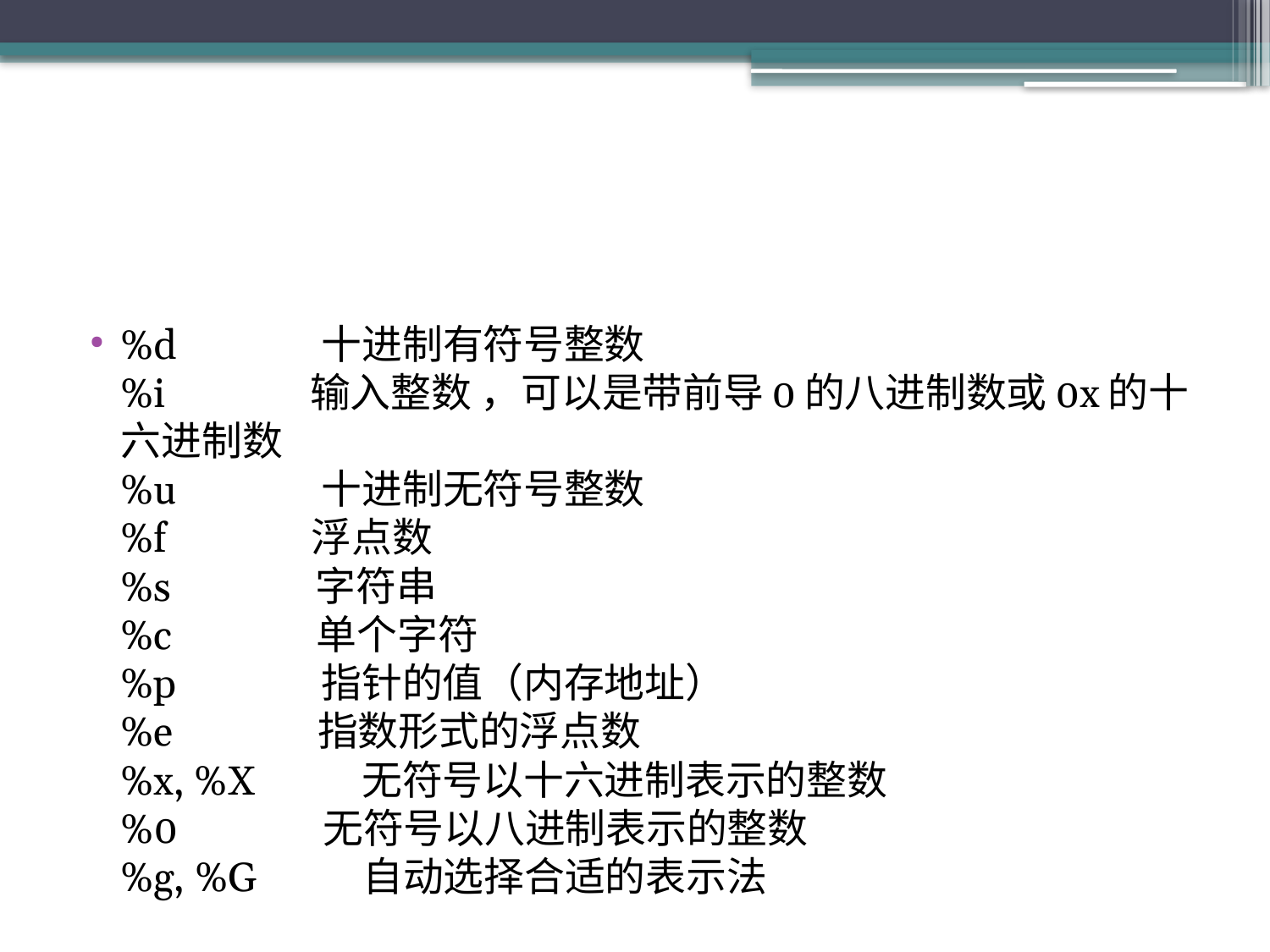

#
%d              十进制有符号整数 
%i              输入整数 ，可以是带前导0的八进制数或0x的十六进制数
%u              十进制无符号整数 
%f              浮点数 
%s              字符串 
%c              单个字符 
%p              指针的值（内存地址） 
%e              指数形式的浮点数 
%x, %X          无符号以十六进制表示的整数 
%0              无符号以八进制表示的整数 
%g, %G          自动选择合适的表示法